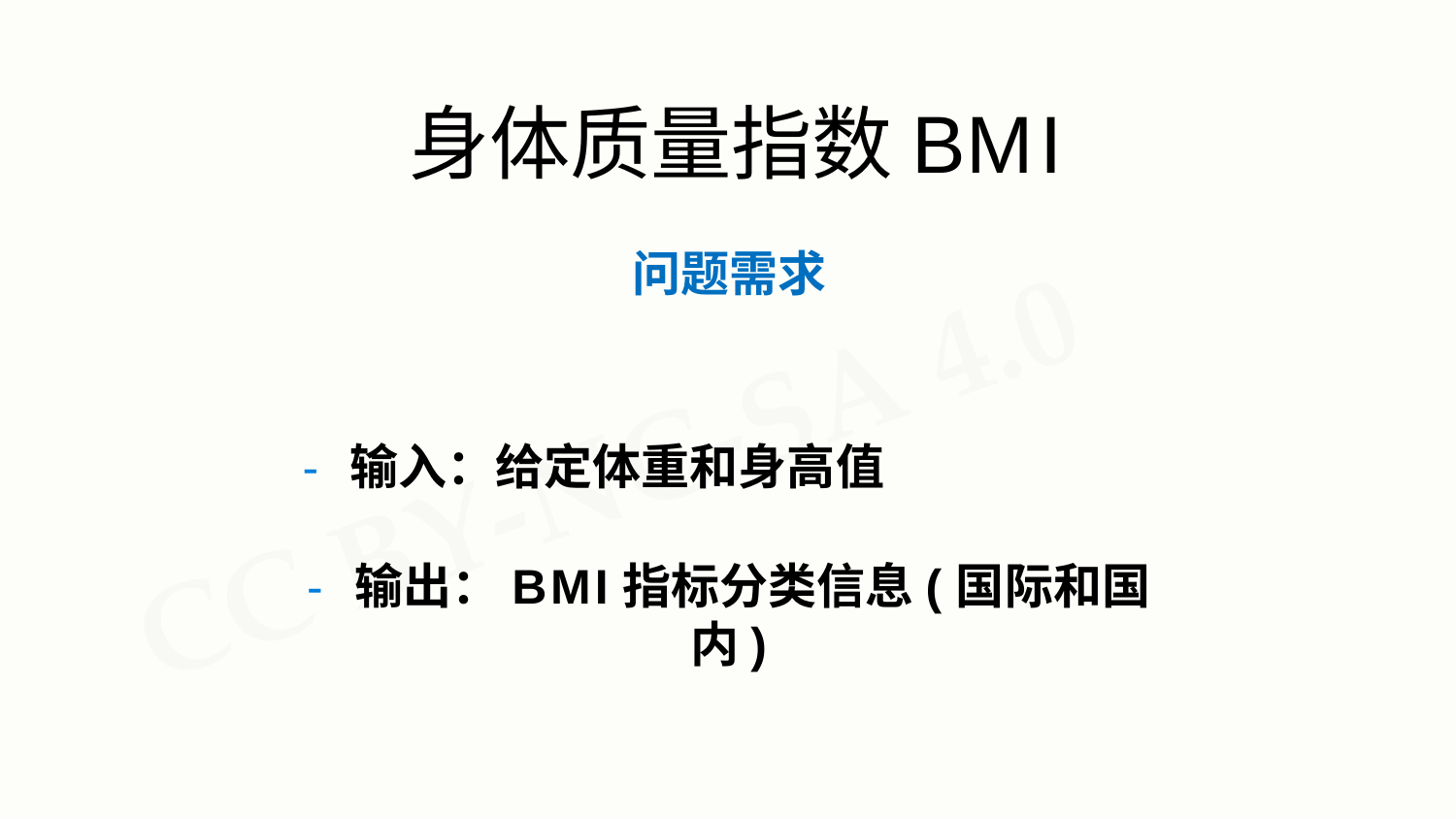

# 身体质量指数BMI
问题需求

- 输入：给定体重和身高值

- 输出：BMI指标分类信息(国际和国内)